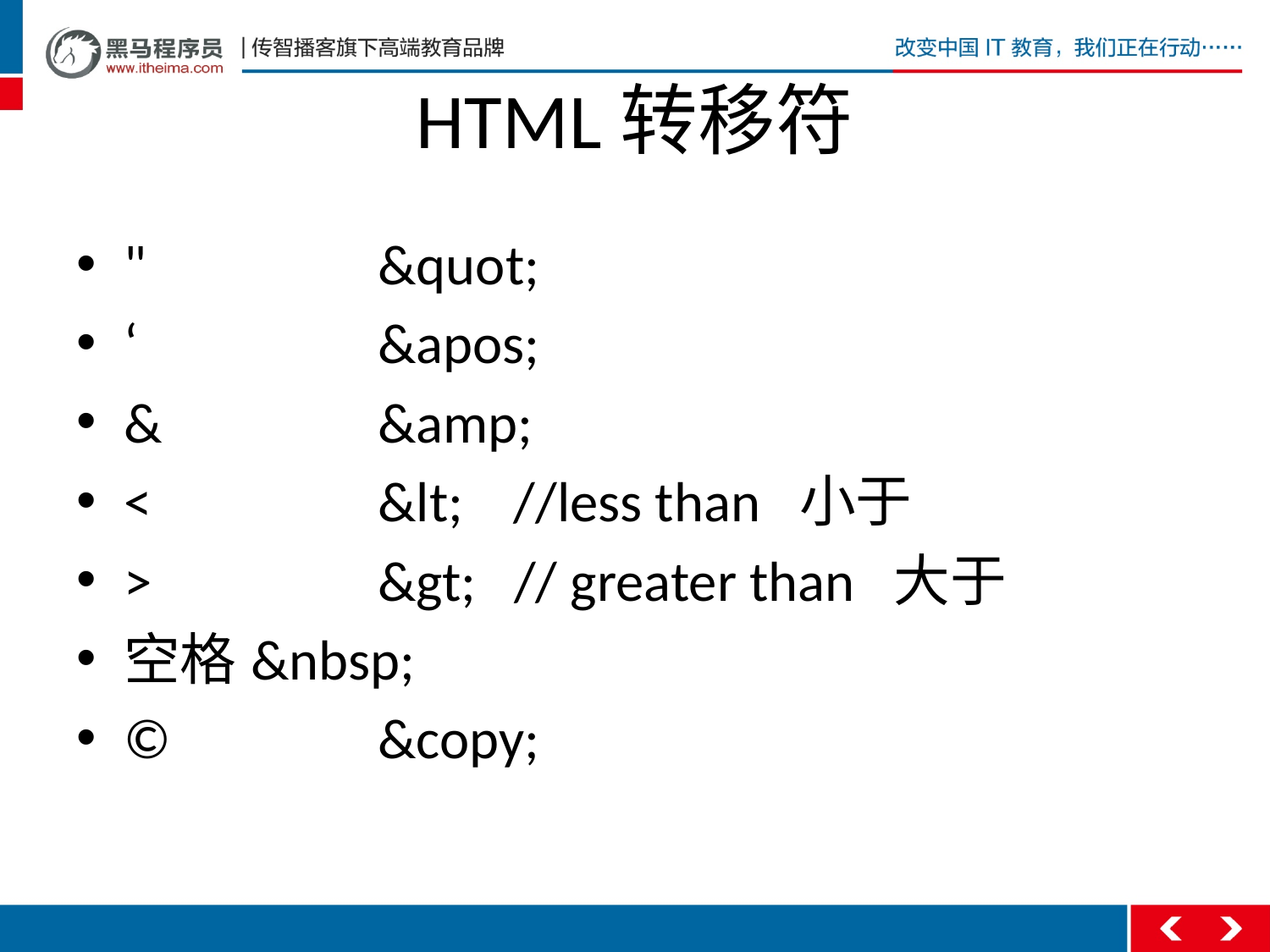

# HTML转移符
"		&quot;
‘		&apos;
&		&amp;
<		&lt;    //less than  小于
>		&gt;   // greater than  大于
空格	&nbsp;
©		&copy;